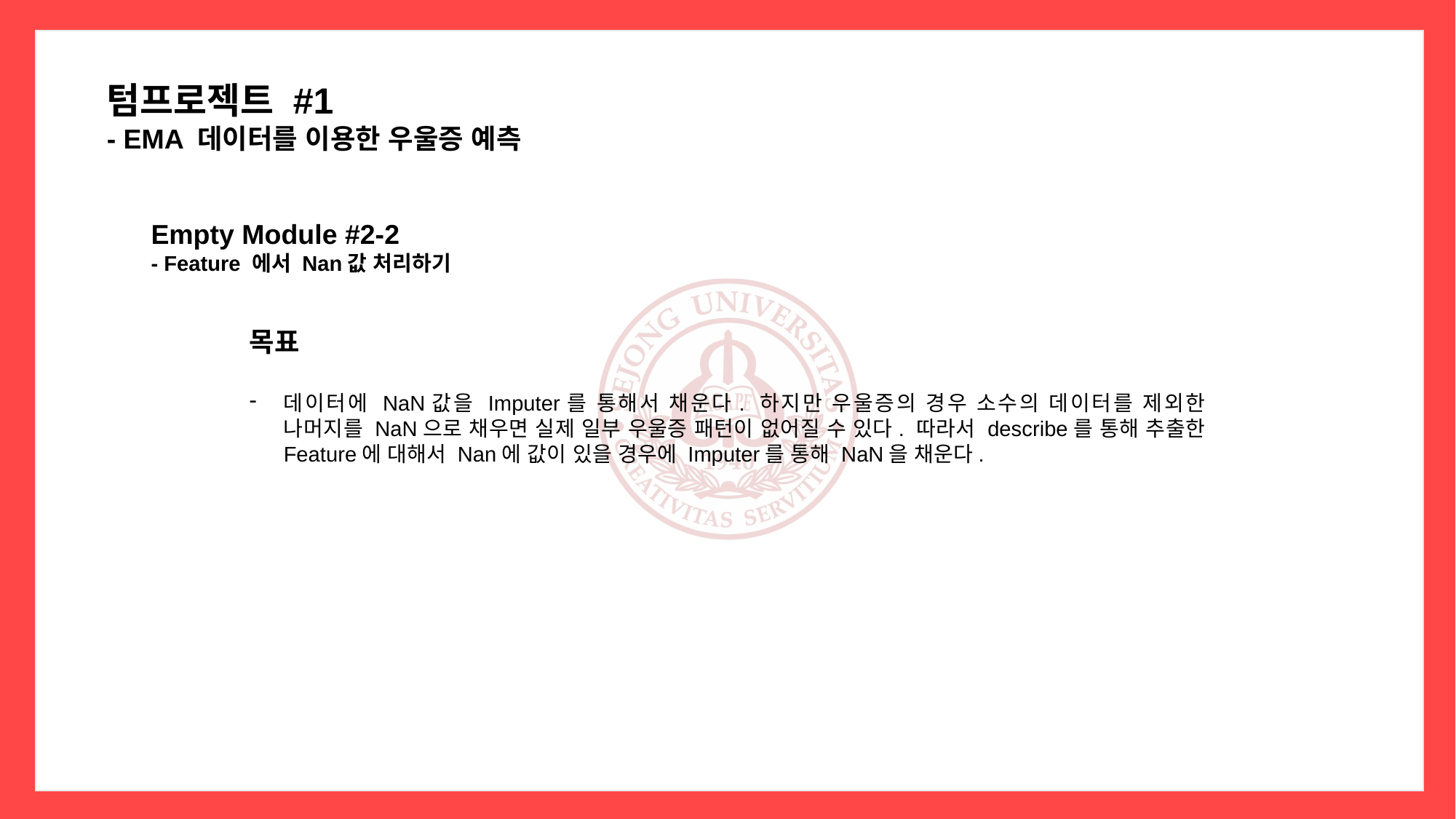

텀프로젝트 #1
- EMA 데이터를 이용한 우울증 예측
Empty Module #2-2
- Feature 에서 Nan값 처리하기

목표

데이터에 NaN값을 Imputer를 통해서 채운다. 하지만 우울증의 경우 소수의 데이터를 제외한 나머지를 NaN으로 채우면 실제 일부 우울증 패턴이 없어질 수 있다. 따라서 describe를 통해 추출한 Feature에 대해서 Nan에 값이 있을 경우에 Imputer를 통해 NaN을 채운다.